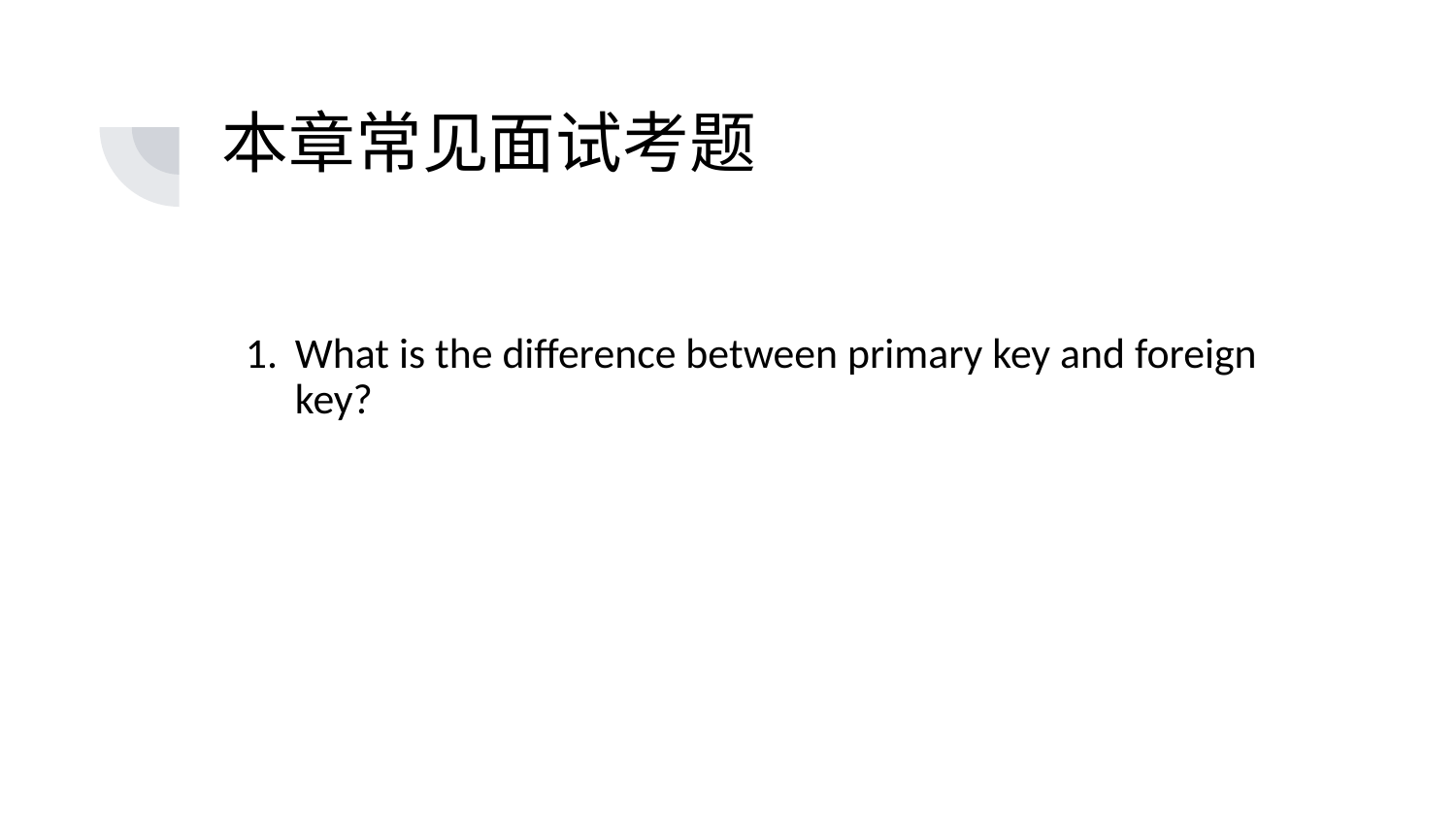

# 本章常见面试考题
What is the difference between primary key and foreign key?